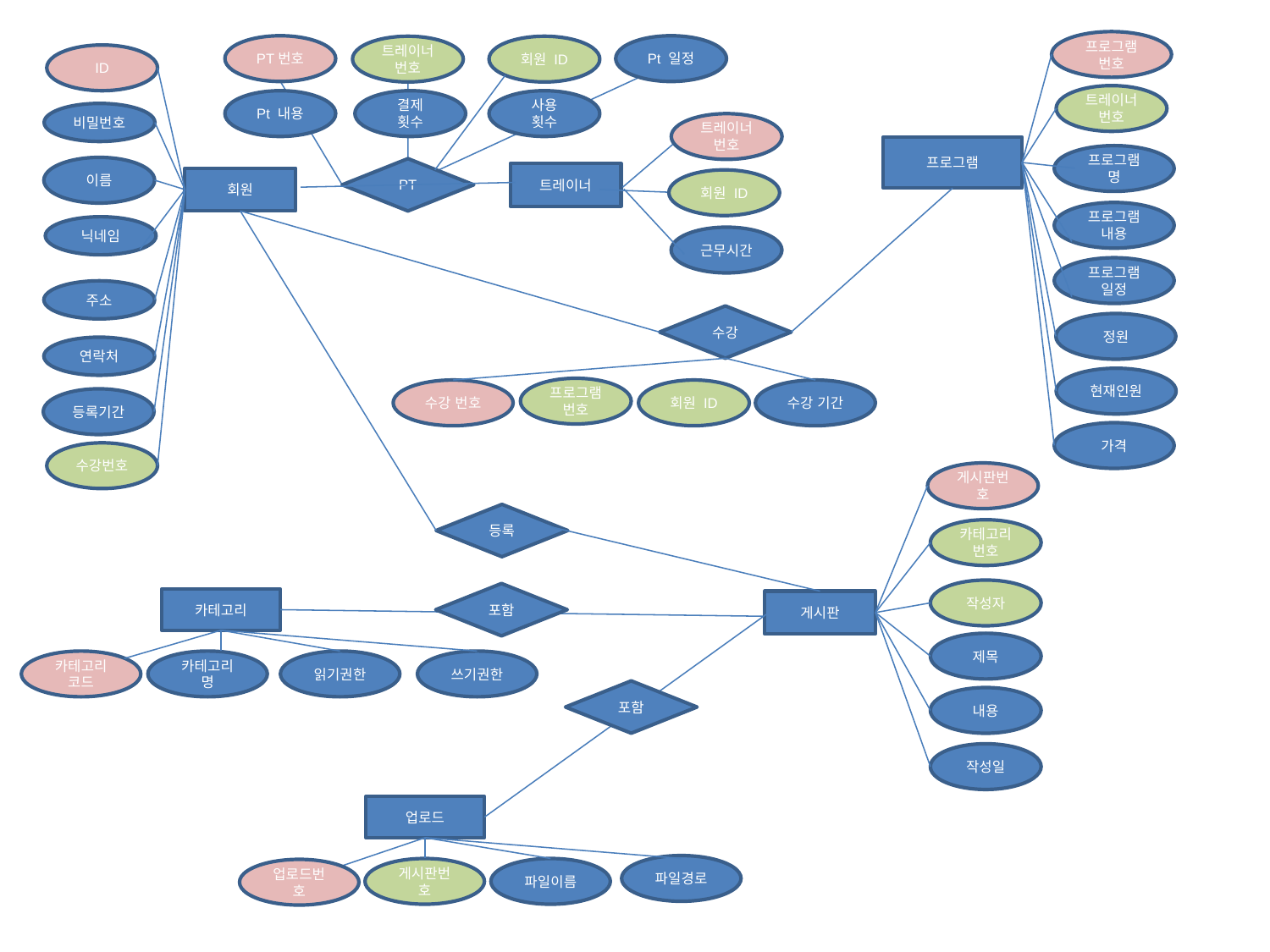

프로그램 번호
Pt 일정
PT번호
트레이너번호
회원 ID
ID
트레이너 번호
Pt 내용
결제 횟수
사용 횟수
비밀번호
트레이너번호
프로그램
프로그램명
이름
PT
트레이너
회원
회원 ID
프로그램 내용
닉네임
근무시간
프로그램일정
주소
수강
정원
연락처
현재인원
프로그램 번호
회원 ID
수강 번호
수강 기간
N
등록기간
가격
수강번호
M
게시판번호
등록
카테고리번호
작성자
포함
카테고리
게시판
제목
카테고리코드
카테고리명
읽기권한
쓰기권한
포함
내용
작성일
업로드
파일경로
게시판번호
파일이름
업로드번호